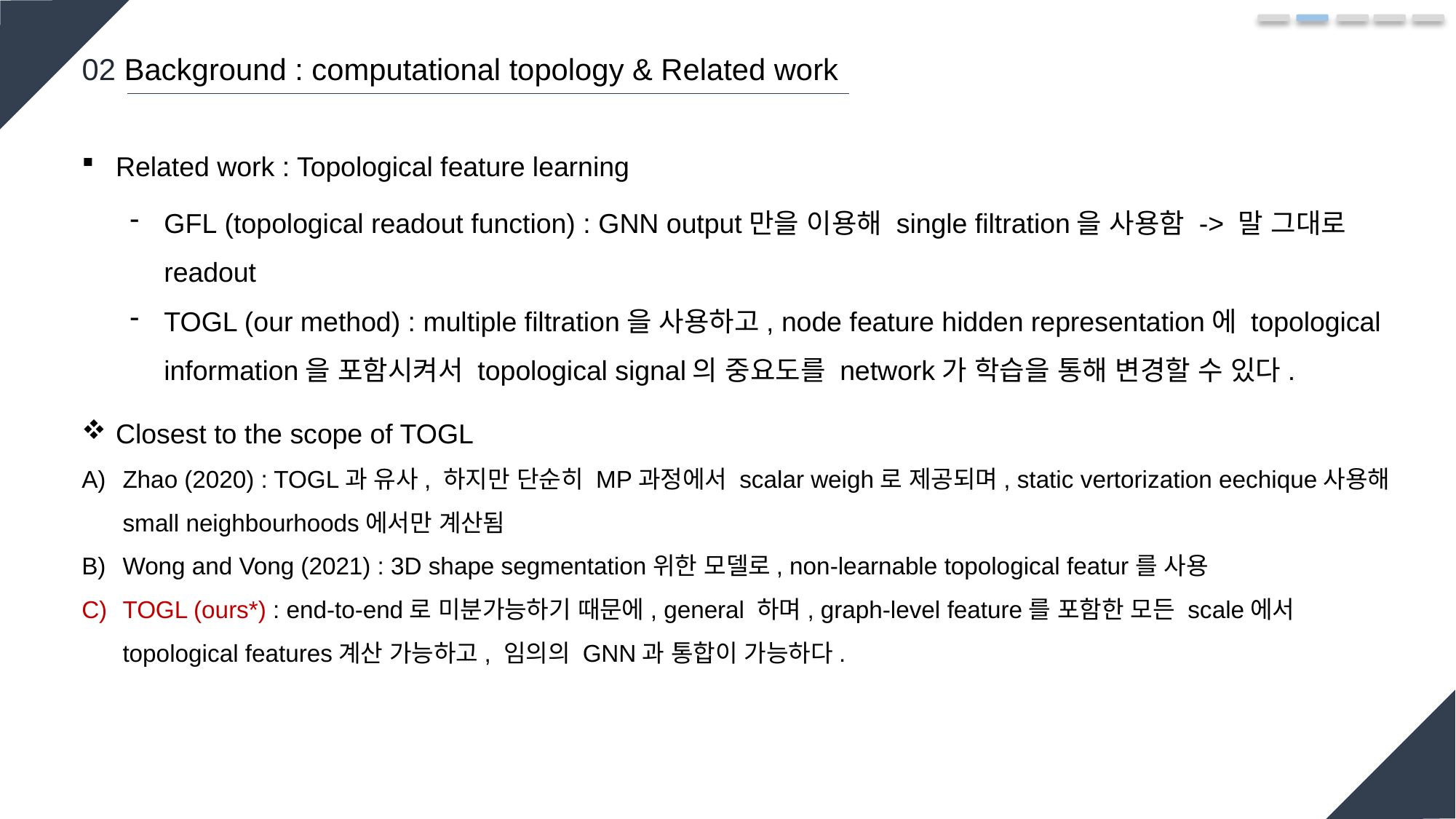

02 Background : computational topology & Related work

Related work : Topological feature learning
GFL (topological readout function) : GNN output만을 이용해 single filtration을 사용함 -> 말 그대로 readout
TOGL (our method) : multiple filtration을 사용하고, node feature hidden representation에 topological information을 포함시켜서 topological signal의 중요도를 network가 학습을 통해 변경할 수 있다.
Closest to the scope of TOGL
Zhao (2020) : TOGL과 유사, 하지만 단순히 MP과정에서 scalar weigh로 제공되며, static vertorization eechique사용해 small neighbourhoods에서만 계산됨
Wong and Vong (2021) : 3D shape segmentation위한 모델로, non-learnable topological featur를 사용
TOGL (ours*) : end-to-end로 미분가능하기 때문에, general 하며, graph-level feature를 포함한 모든 scale에서 topological features계산 가능하고, 임의의 GNN과 통합이 가능하다.